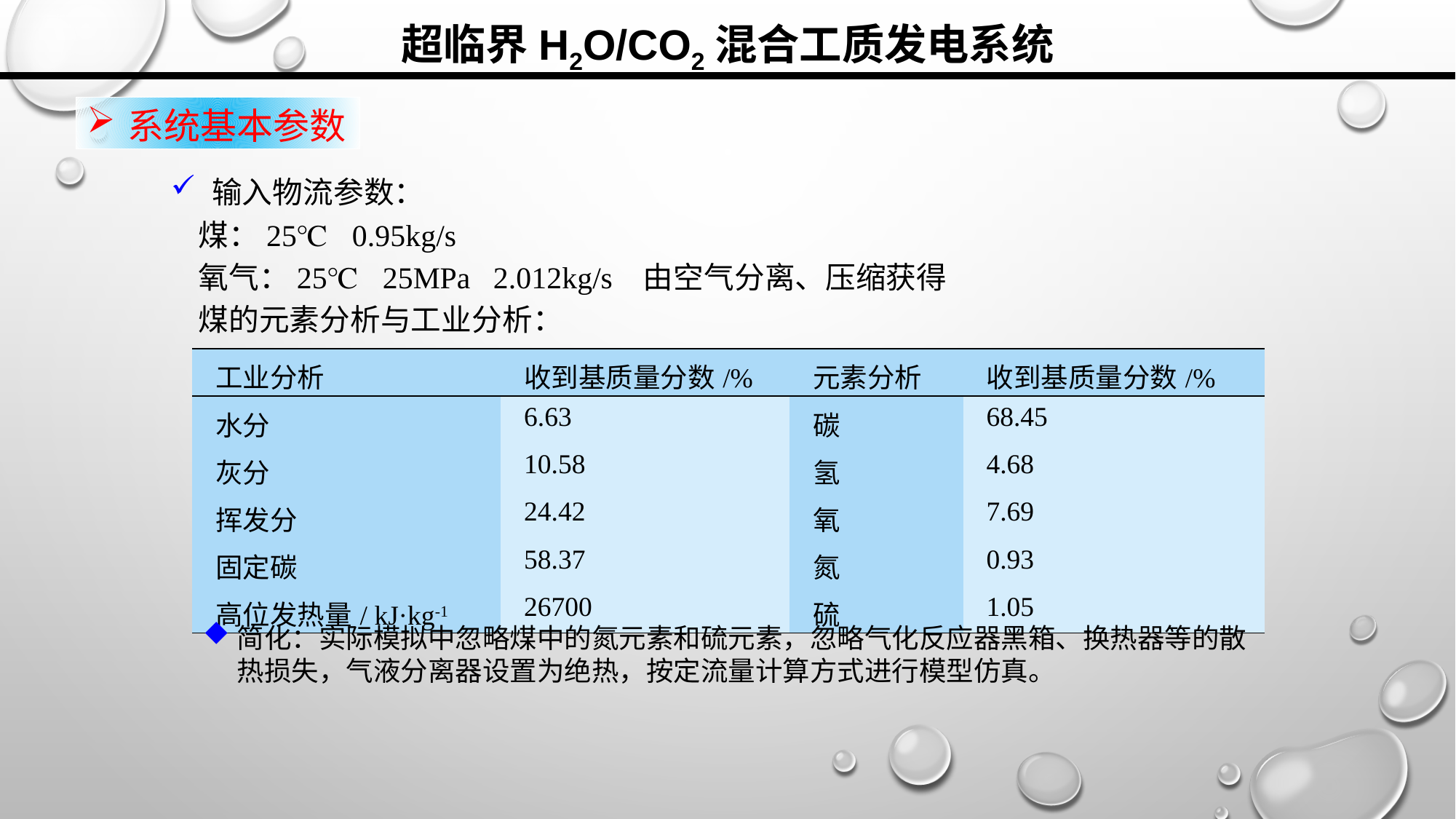

超临界H2O/CO2混合工质发电系统

系统基本参数
输入物流参数：
   煤：25℃   0.95kg/s
   氧气：25℃   25MPa   2.012kg/s   由空气分离、压缩获得
   煤的元素分析与工业分析：

| 工业分析 | 收到基质量分数/% | 元素分析 | 收到基质量分数/% |
| --- | --- | --- | --- |
| 水分 | 6.63 | 碳 | 68.45 |
| 灰分 | 10.58 | 氢 | 4.68 |
| 挥发分 | 24.42 | 氧 | 7.69 |
| 固定碳 | 58.37 | 氮 | 0.93 |
| 高位发热量/ kJ·kg-1 | 26700 | 硫 | 1.05 |
简化：实际模拟中忽略煤中的氮元素和硫元素，忽略气化反应器黑箱、换热器等的散热损失，气液分离器设置为绝热，按定流量计算方式进行模型仿真。